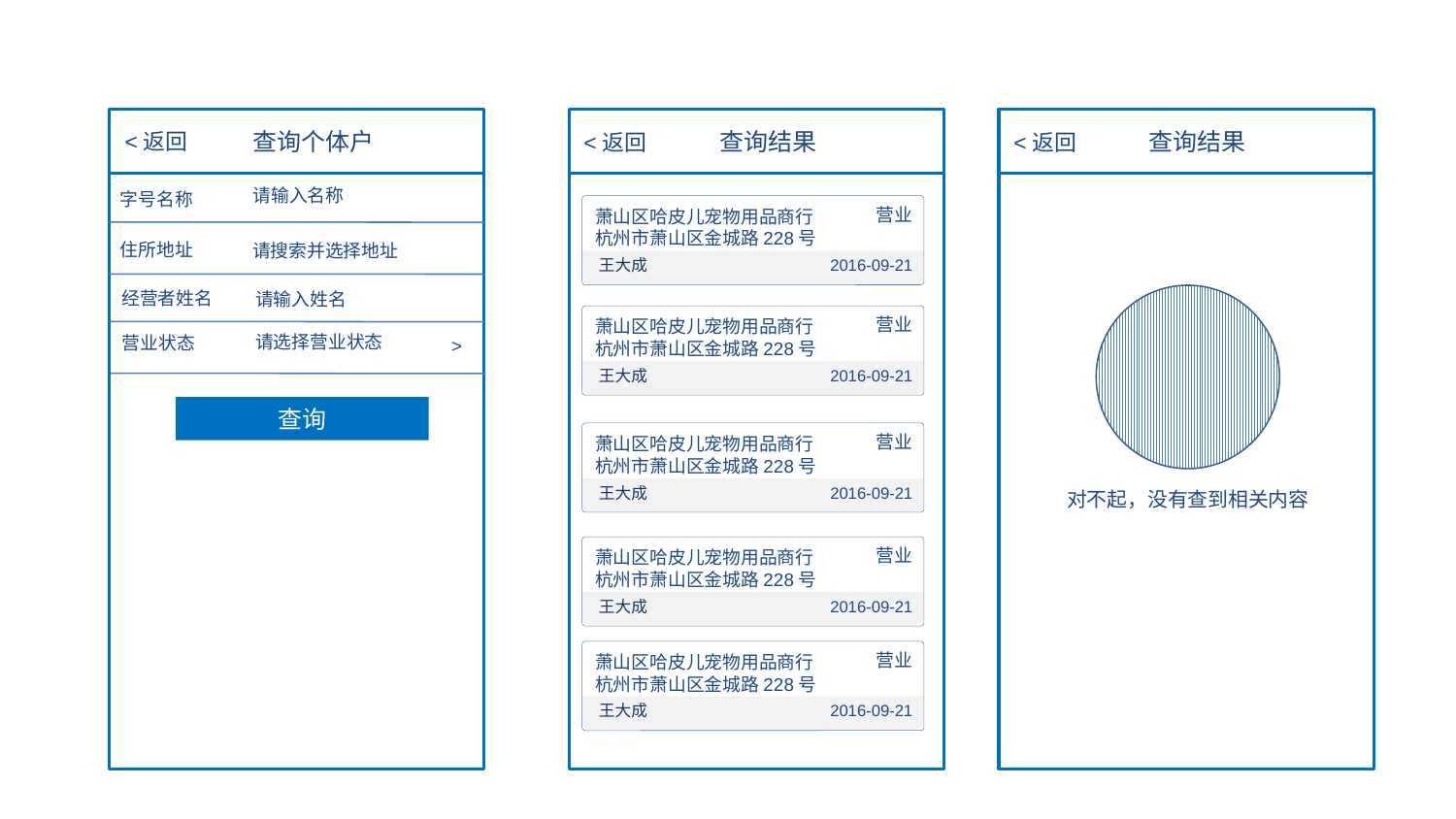

查询个体户

查询结果
查询结果
<返回
<返回
<返回
请输入名称
字号名称

营业
萧山区哈皮儿宠物用品商行
杭州市萧山区金城路228号
住所地址
请搜索并选择地址
                             >

王大成
2016-09-21

经营者姓名
请输入姓名

营业
萧山区哈皮儿宠物用品商行
杭州市萧山区金城路228号
请选择营业状态
营业状态
    >

王大成
2016-09-21
查询

营业
萧山区哈皮儿宠物用品商行
杭州市萧山区金城路228号

王大成
2016-09-21
对不起，没有查到相关内容

营业
萧山区哈皮儿宠物用品商行
杭州市萧山区金城路228号

王大成
2016-09-21

营业
萧山区哈皮儿宠物用品商行
杭州市萧山区金城路228号

王大成
2016-09-21